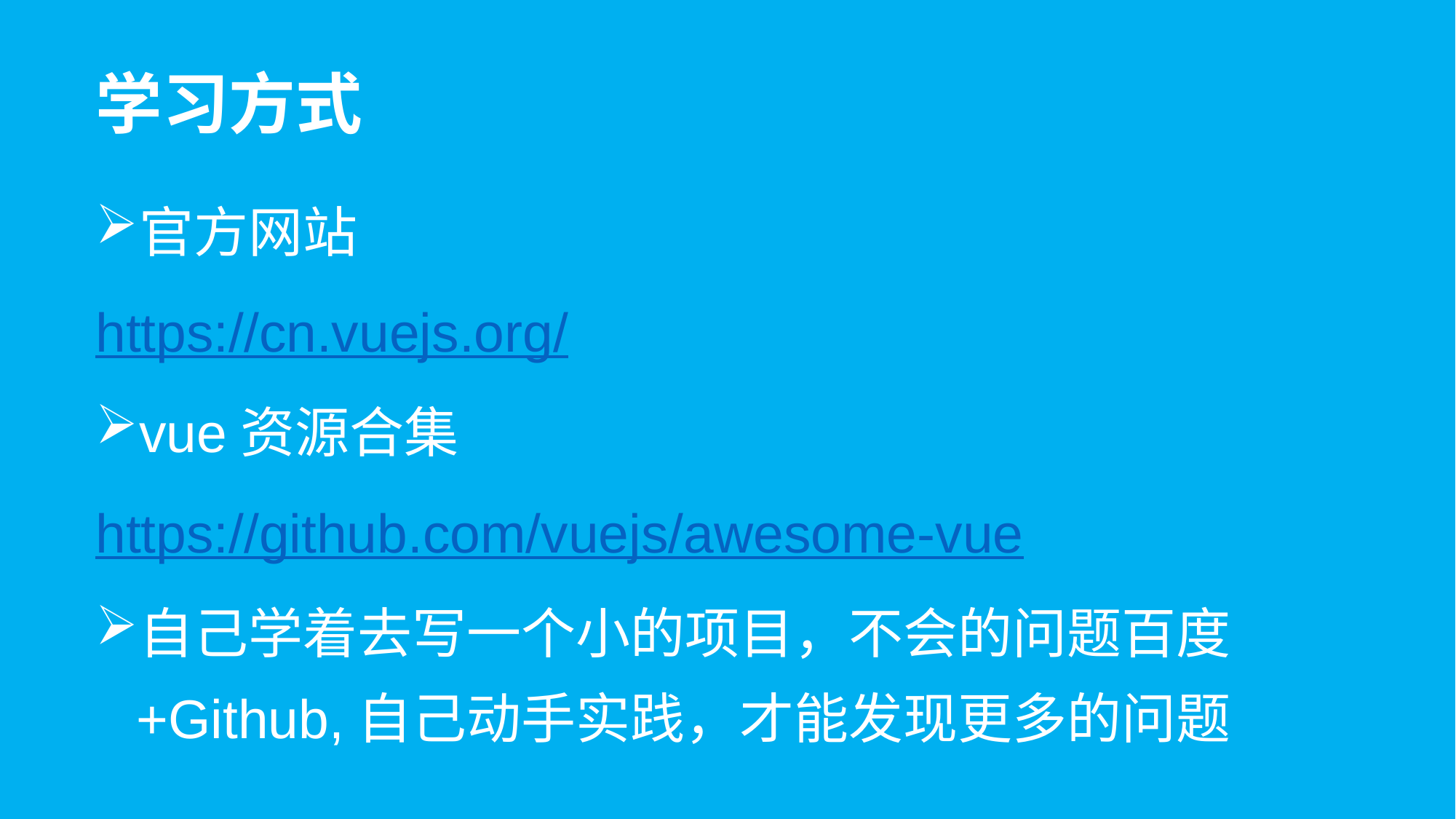

# 学习方式
官方网站
https://cn.vuejs.org/
vue资源合集
https://github.com/vuejs/awesome-vue
自己学着去写一个小的项目，不会的问题百度+Github,自己动手实践，才能发现更多的问题